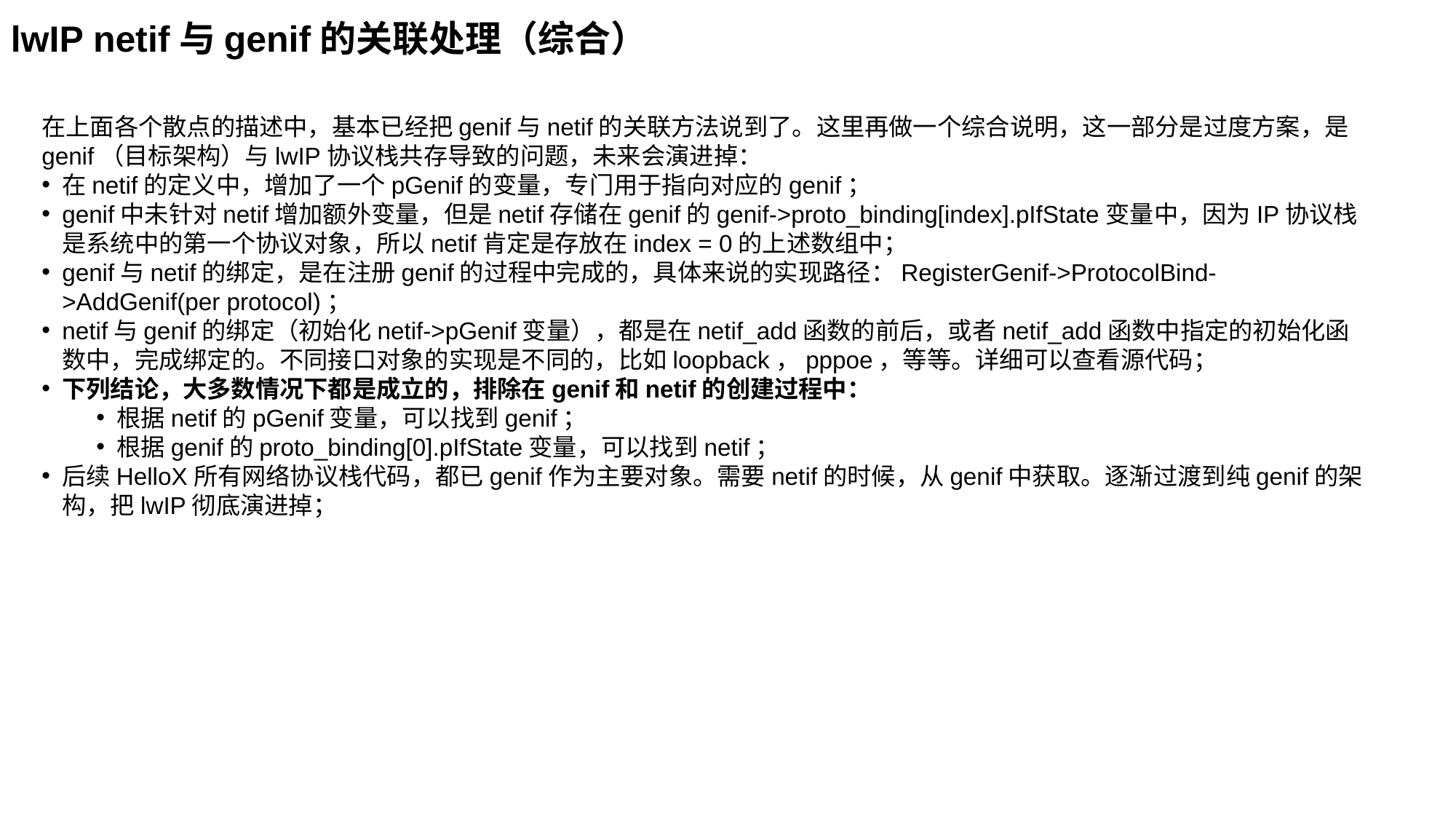

lwIP netif与genif的关联处理（综合）
在上面各个散点的描述中，基本已经把genif与netif的关联方法说到了。这里再做一个综合说明，这一部分是过度方案，是genif（目标架构）与lwIP协议栈共存导致的问题，未来会演进掉：
在netif的定义中，增加了一个pGenif的变量，专门用于指向对应的genif；
genif中未针对netif增加额外变量，但是netif存储在genif的genif->proto_binding[index].pIfState变量中，因为IP协议栈是系统中的第一个协议对象，所以netif肯定是存放在index = 0的上述数组中；
genif与netif的绑定，是在注册genif的过程中完成的，具体来说的实现路径：RegisterGenif->ProtocolBind->AddGenif(per protocol)；
netif与genif的绑定（初始化netif->pGenif变量），都是在netif_add函数的前后，或者netif_add函数中指定的初始化函数中，完成绑定的。不同接口对象的实现是不同的，比如loopback，pppoe，等等。详细可以查看源代码；
下列结论，大多数情况下都是成立的，排除在genif和netif的创建过程中：
根据netif的pGenif变量，可以找到genif；
根据genif的proto_binding[0].pIfState变量，可以找到netif；
后续HelloX所有网络协议栈代码，都已genif作为主要对象。需要netif的时候，从genif中获取。逐渐过渡到纯genif的架构，把lwIP彻底演进掉；